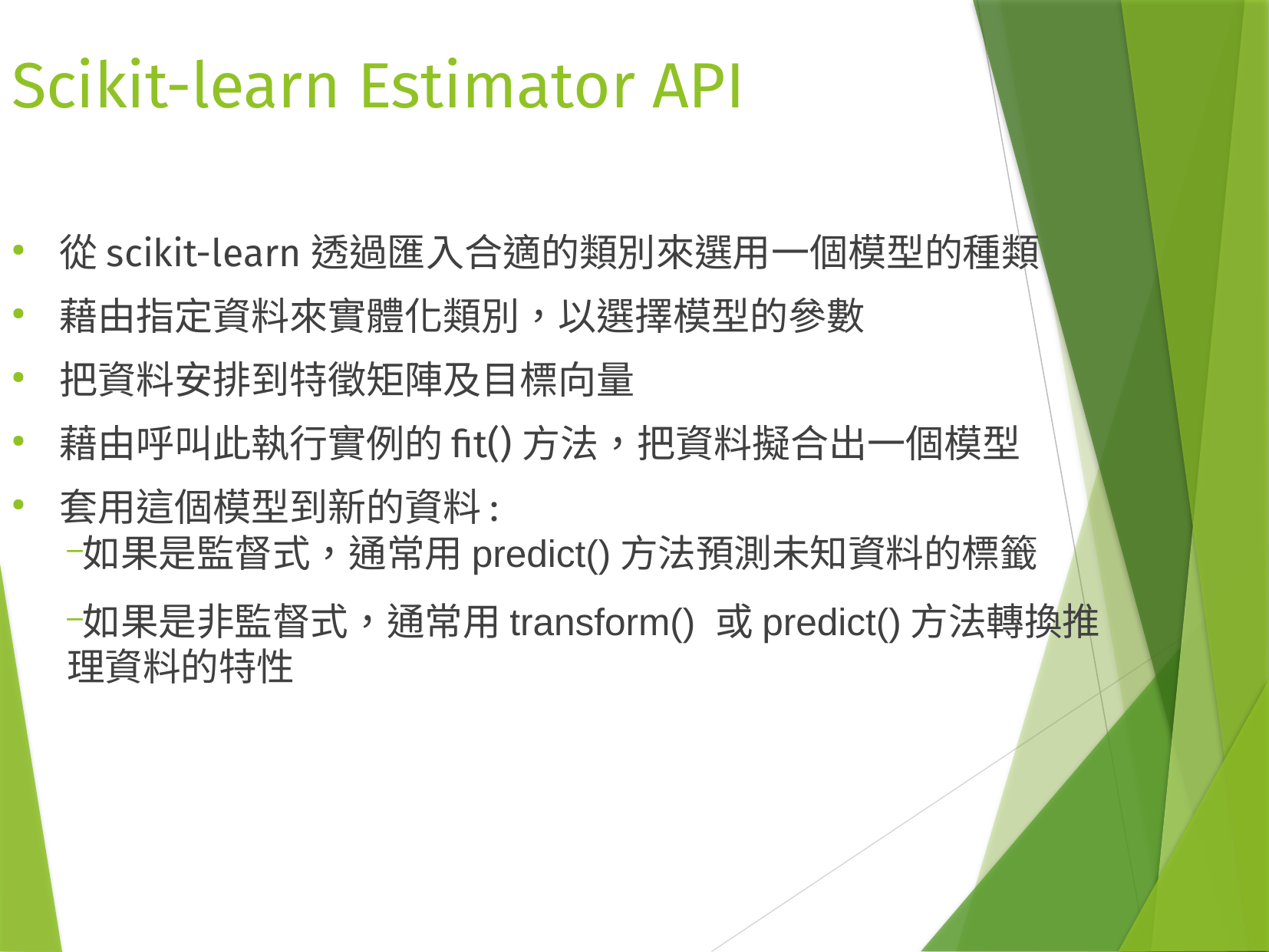

Scikit-learn Estimator API
從scikit-learn透過匯入合適的類別來選用一個模型的種類
藉由指定資料來實體化類別，以選擇模型的參數
把資料安排到特徵矩陣及目標向量
藉由呼叫此執行實例的fit()方法，把資料擬合出一個模型
套用這個模型到新的資料:
如果是監督式，通常用predict()方法預測未知資料的標籤
如果是非監督式，通常用transform() 或predict()方法轉換推理資料的特性